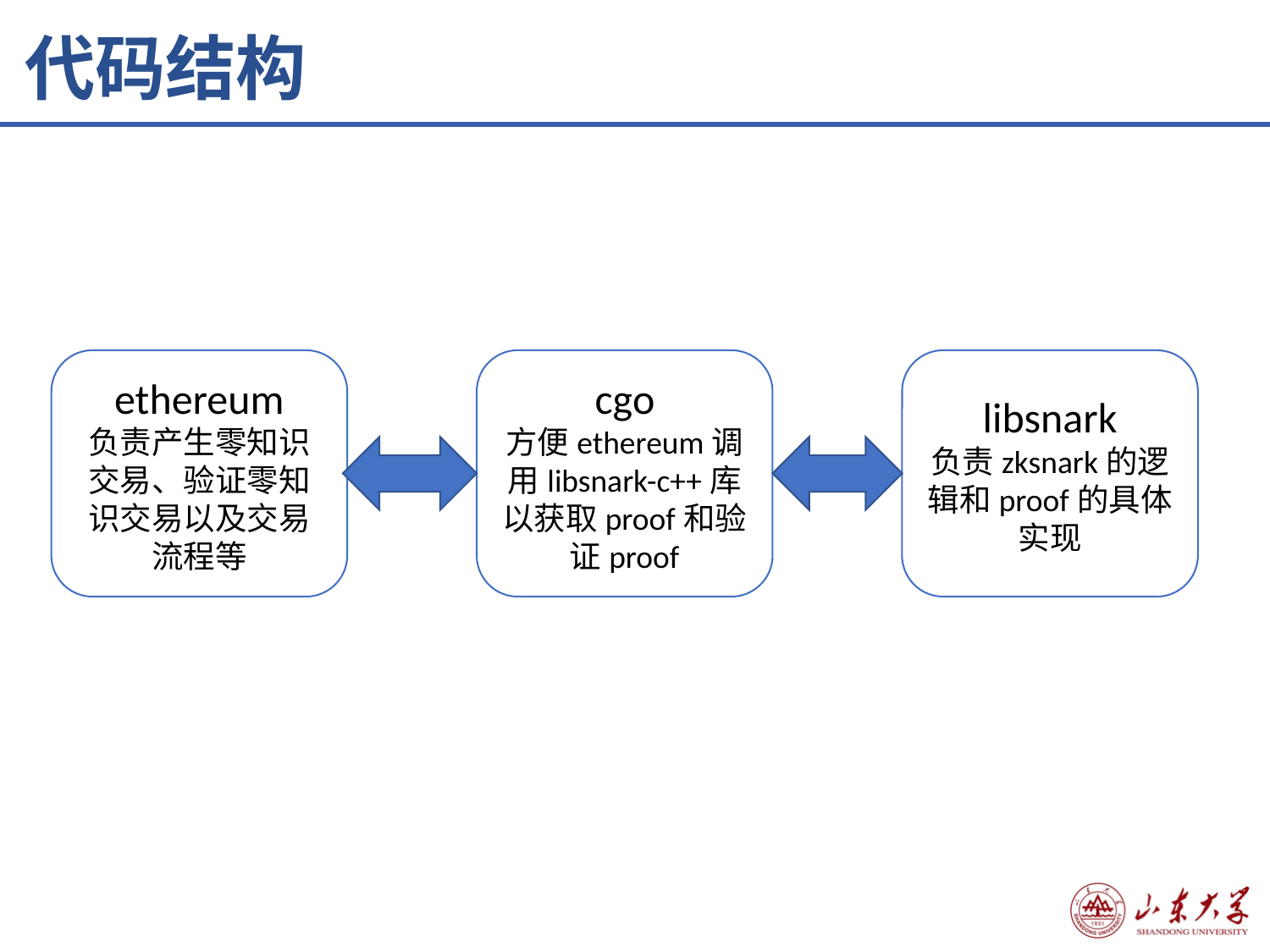

代码结构
ethereum
负责产生零知识交易、验证零知识交易以及交易流程等
cgo
方便ethereum调用libsnark-c++库以获取proof和验证proof
libsnark
负责zksnark的逻辑和proof的具体实现